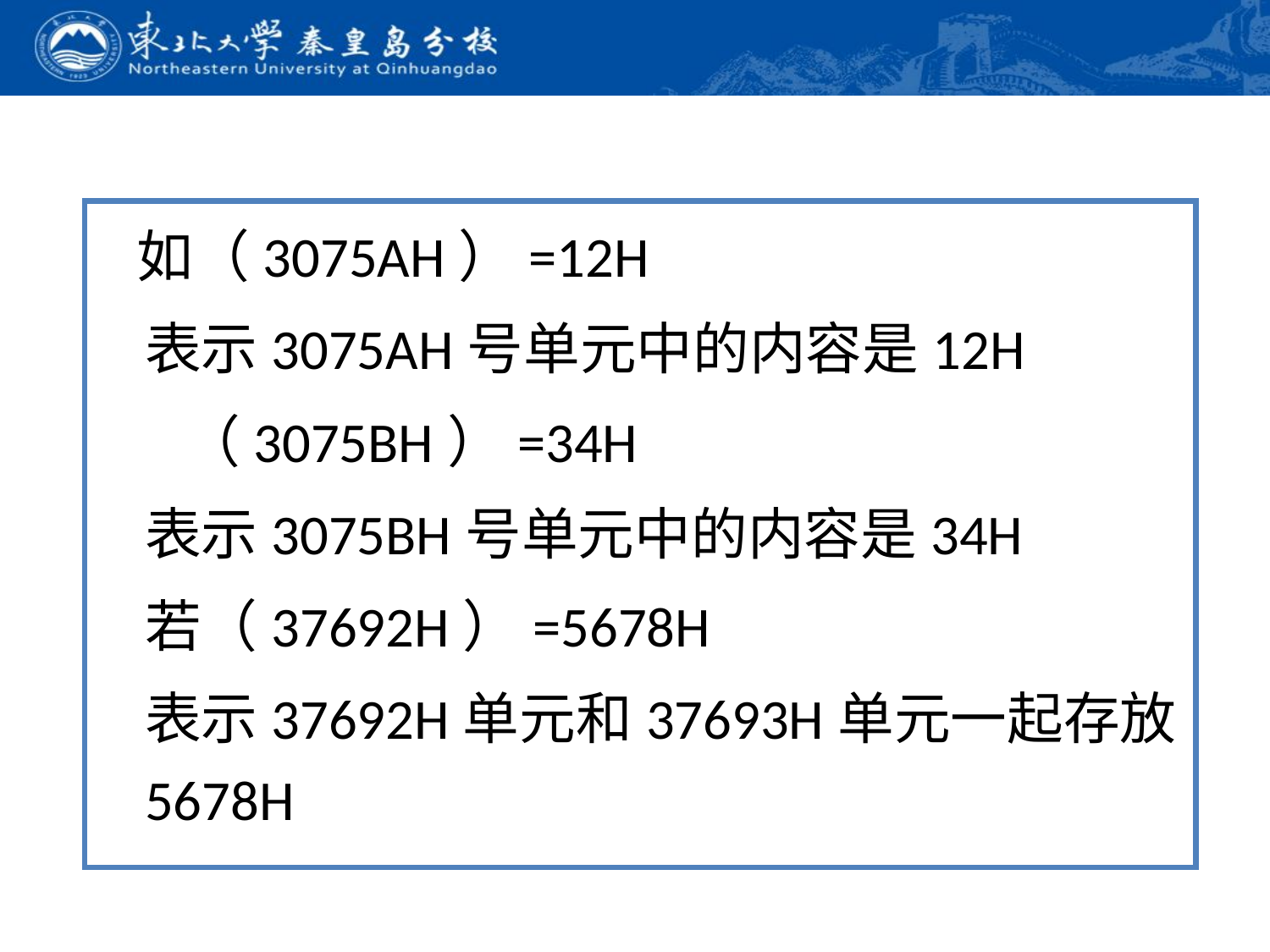

如（3075AH）=12H
	表示3075AH号单元中的内容是12H
	  （3075BH）=34H
	表示3075BH号单元中的内容是34H
	若（37692H）=5678H
	表示37692H单元和37693H单元一起存放5678H